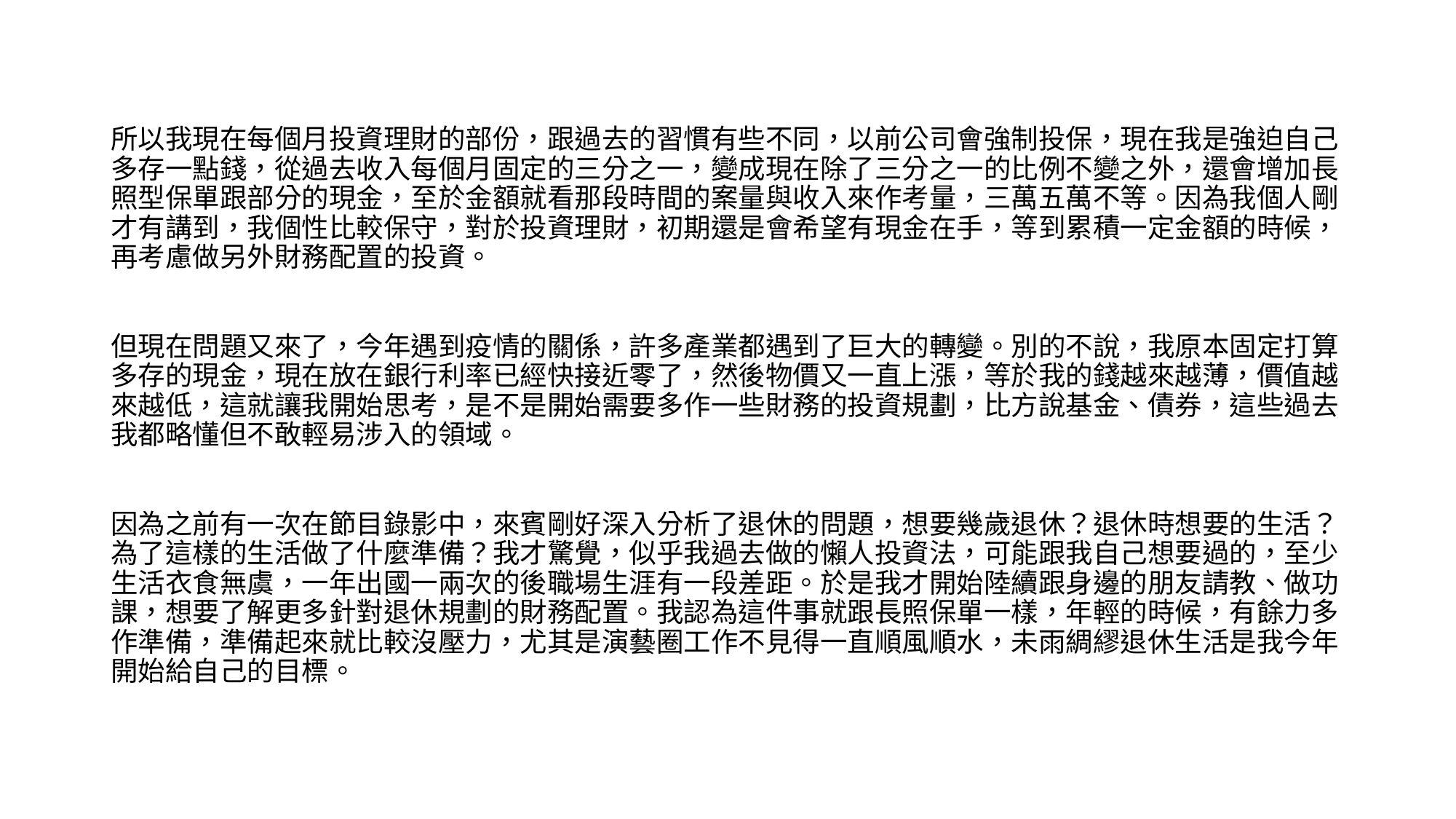

所以我現在每個月投資理財的部份，跟過去的習慣有些不同，以前公司會強制投保，現在我是強迫自己多存一點錢，從過去收入每個月固定的三分之一，變成現在除了三分之一的比例不變之外，還會增加長照型保單跟部分的現金，至於金額就看那段時間的案量與收入來作考量，三萬五萬不等。因為我個人剛才有講到，我個性比較保守，對於投資理財，初期還是會希望有現金在手，等到累積一定金額的時候，再考慮做另外財務配置的投資。

但現在問題又來了，今年遇到疫情的關係，許多產業都遇到了巨大的轉變。別的不說，我原本固定打算多存的現金，現在放在銀行利率已經快接近零了，然後物價又一直上漲，等於我的錢越來越薄，價值越來越低，這就讓我開始思考，是不是開始需要多作一些財務的投資規劃，比方說基金、債券，這些過去我都略懂但不敢輕易涉入的領域。

因為之前有一次在節目錄影中，來賓剛好深入分析了退休的問題，想要幾歲退休？退休時想要的生活？為了這樣的生活做了什麼準備？我才驚覺，似乎我過去做的懶人投資法，可能跟我自己想要過的，至少生活衣食無虞，一年出國一兩次的後職場生涯有一段差距。於是我才開始陸續跟身邊的朋友請教、做功課，想要了解更多針對退休規劃的財務配置。我認為這件事就跟長照保單一樣，年輕的時候，有餘力多作準備，準備起來就比較沒壓力，尤其是演藝圈工作不見得一直順風順水，未雨綢繆退休生活是我今年開始給自己的目標。